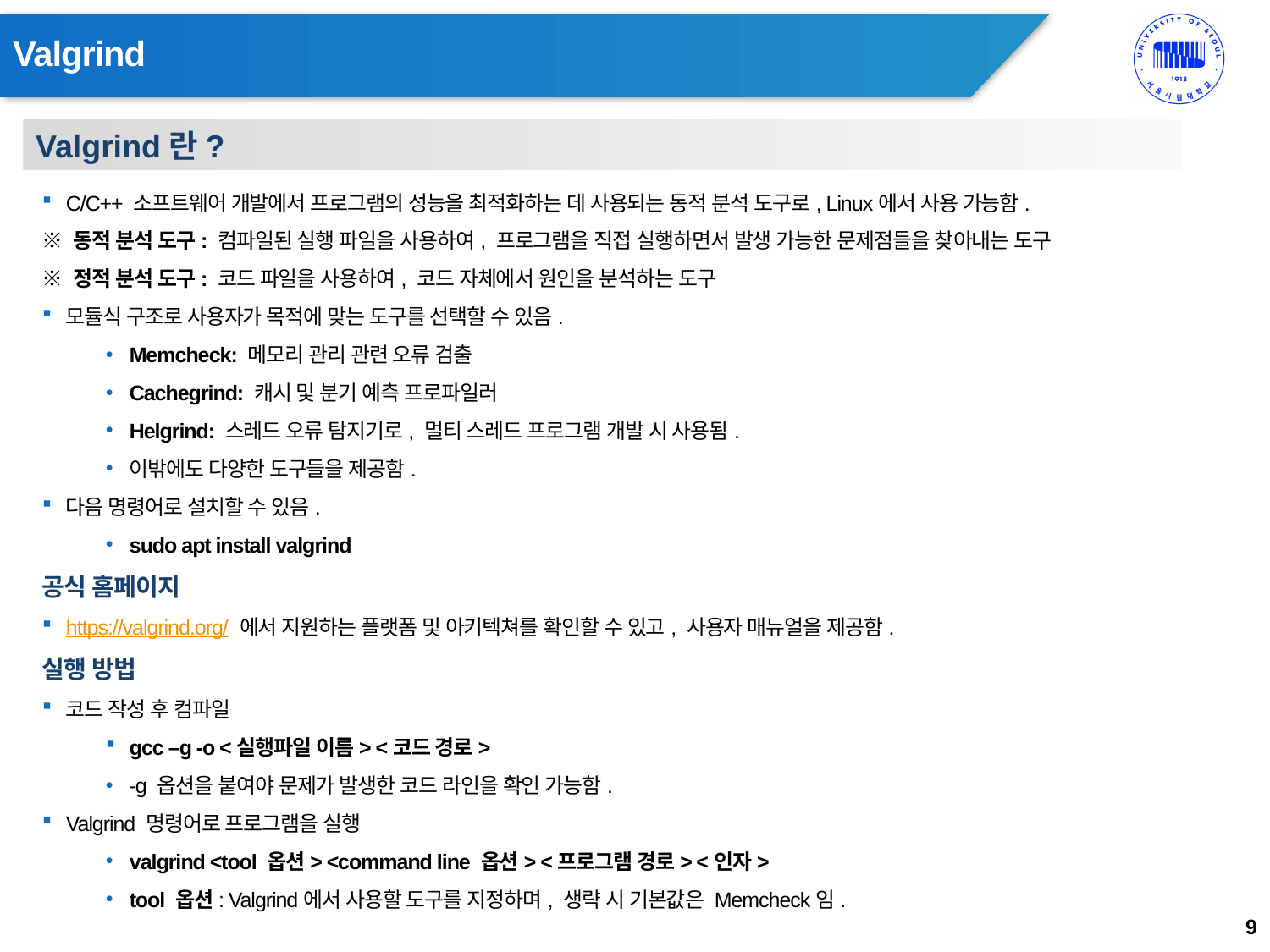

# Valgrind
Valgrind란?
C/C++ 소프트웨어 개발에서 프로그램의 성능을 최적화하는 데 사용되는 동적 분석 도구로, Linux에서 사용 가능함.
※ 동적 분석 도구: 컴파일된 실행 파일을 사용하여, 프로그램을 직접 실행하면서 발생 가능한 문제점들을 찾아내는 도구
※ 정적 분석 도구: 코드 파일을 사용하여, 코드 자체에서 원인을 분석하는 도구
모듈식 구조로 사용자가 목적에 맞는 도구를 선택할 수 있음.
Memcheck: 메모리 관리 관련 오류 검출
Cachegrind: 캐시 및 분기 예측 프로파일러
Helgrind: 스레드 오류 탐지기로, 멀티 스레드 프로그램 개발 시 사용됨.
이밖에도 다양한 도구들을 제공함.
다음 명령어로 설치할 수 있음.
sudo apt install valgrind
공식 홈페이지
https://valgrind.org/ 에서 지원하는 플랫폼 및 아키텍쳐를 확인할 수 있고, 사용자 매뉴얼을 제공함.
실행 방법
코드 작성 후 컴파일
gcc –g -o <실행파일 이름> <코드 경로>
-g 옵션을 붙여야 문제가 발생한 코드 라인을 확인 가능함.
Valgrind 명령어로 프로그램을 실행
valgrind <tool 옵션> <command line 옵션> <프로그램 경로> <인자>
tool 옵션: Valgrind에서 사용할 도구를 지정하며, 생략 시 기본값은 Memcheck임.
9